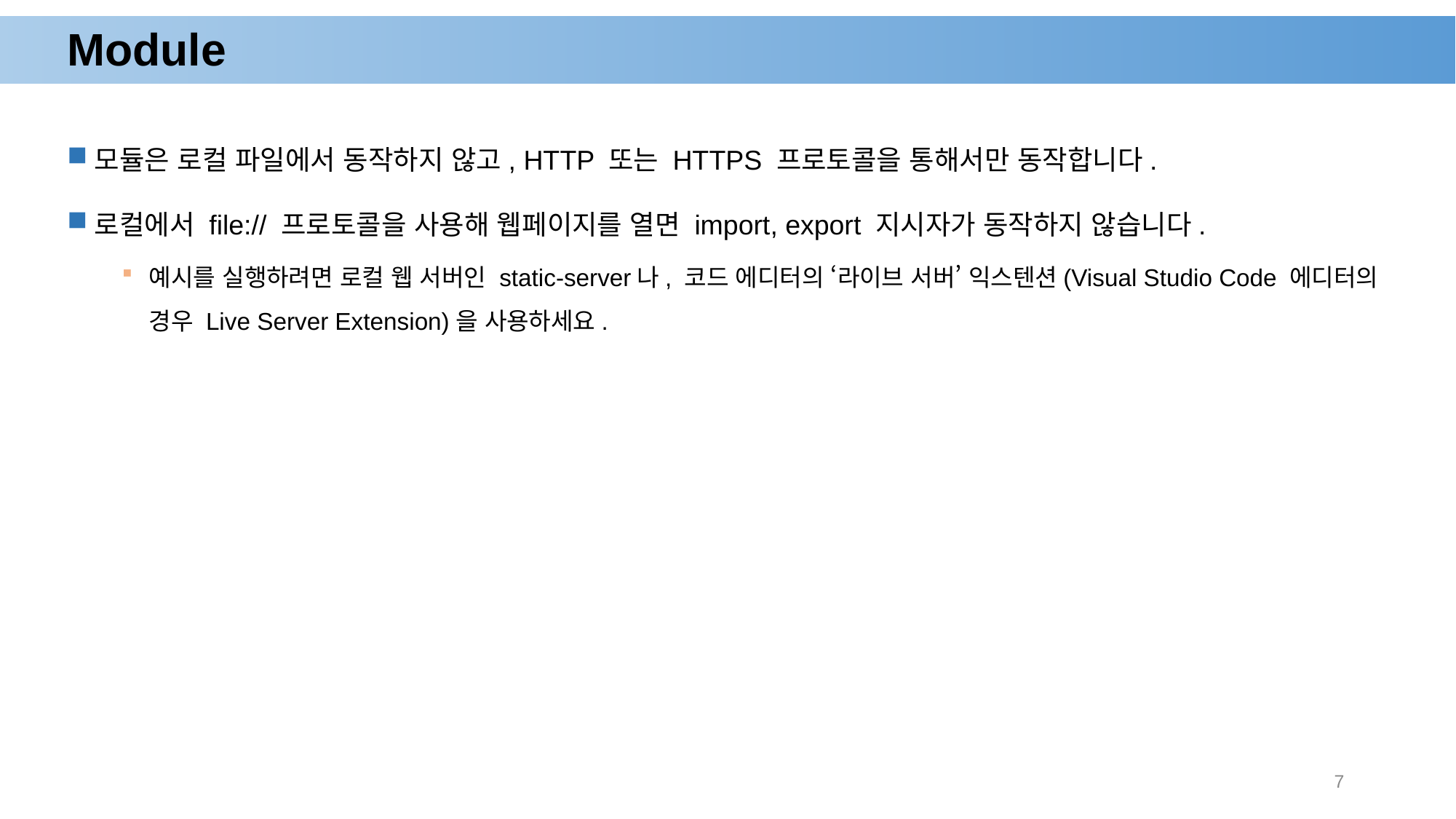

# Module
모듈은 로컬 파일에서 동작하지 않고, HTTP 또는 HTTPS 프로토콜을 통해서만 동작합니다.
로컬에서 file:// 프로토콜을 사용해 웹페이지를 열면 import, export 지시자가 동작하지 않습니다.
예시를 실행하려면 로컬 웹 서버인 static-server나, 코드 에디터의 ‘라이브 서버’ 익스텐션(Visual Studio Code 에디터의 경우 Live Server Extension)을 사용하세요.
7